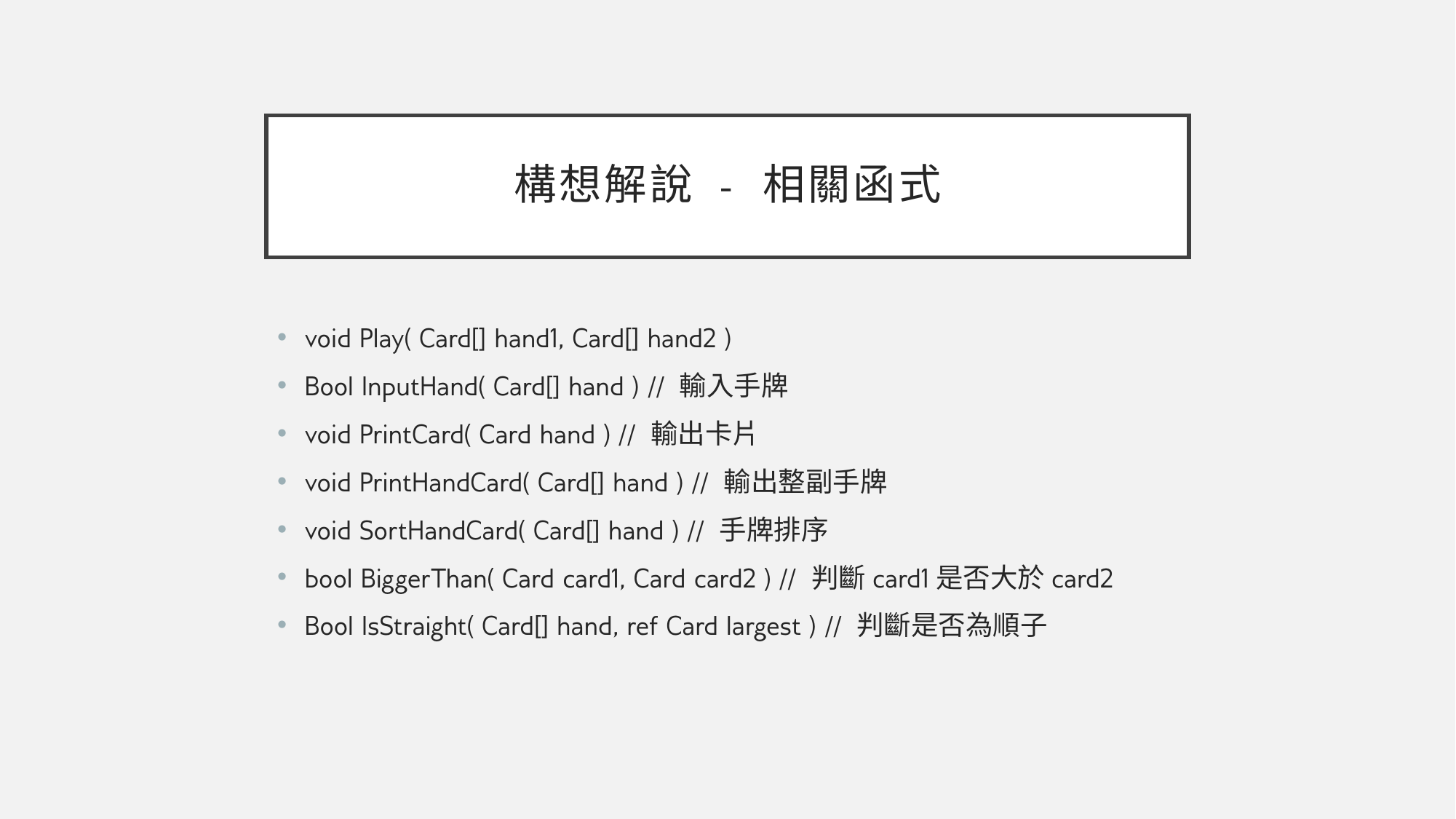

# 構想解說 - 相關函式
void Play( Card[] hand1, Card[] hand2 )
Bool InputHand( Card[] hand ) // 輸入手牌
void PrintCard( Card hand ) // 輸出卡片
void PrintHandCard( Card[] hand ) // 輸出整副手牌
void SortHandCard( Card[] hand ) // 手牌排序
bool BiggerThan( Card card1, Card card2 ) // 判斷card1是否大於card2
Bool IsStraight( Card[] hand, ref Card largest ) // 判斷是否為順子